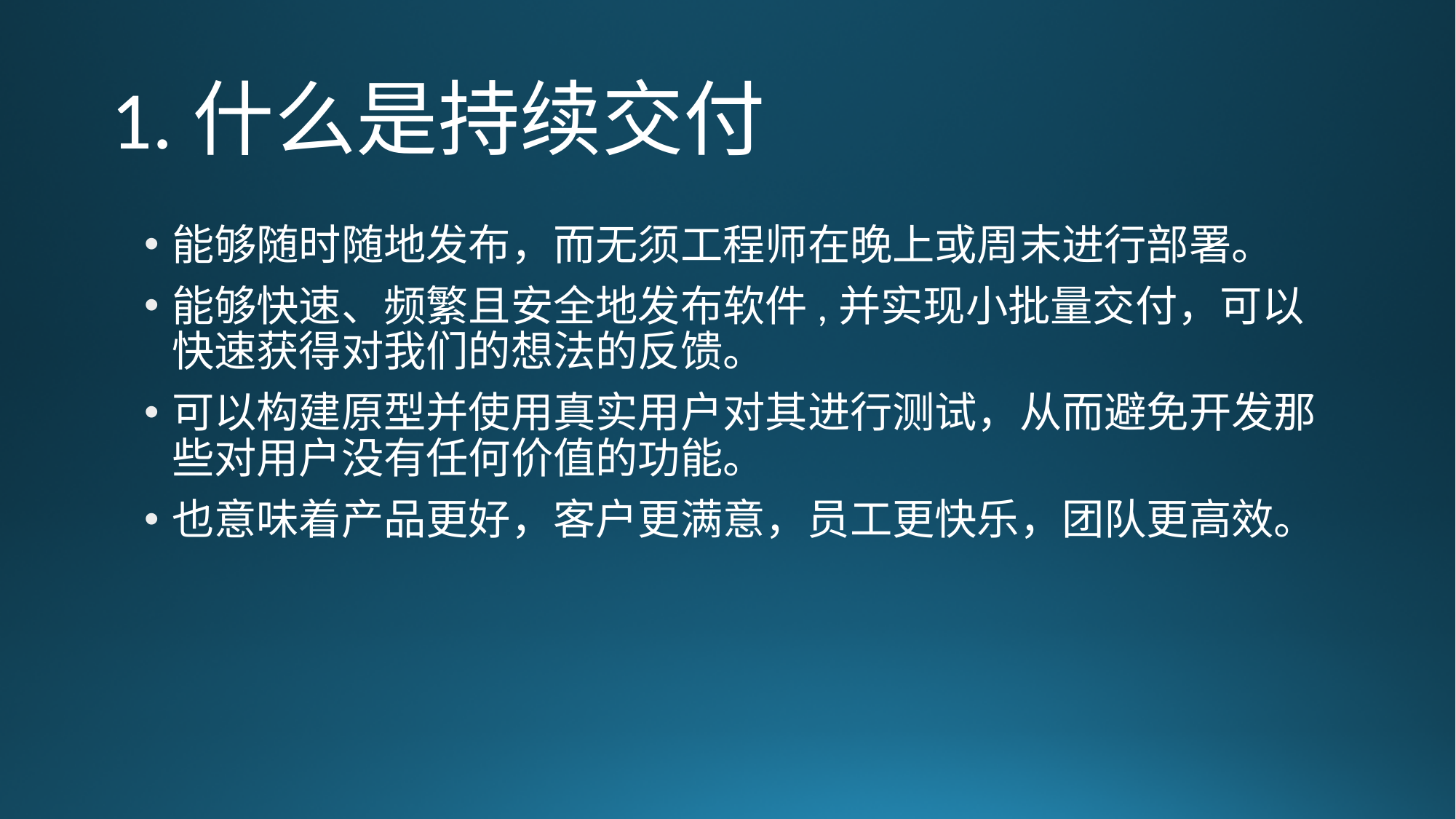

# 1.什么是持续交付
能够随时随地发布，而无须工程师在晚上或周末进行部署。
能够快速、频繁且安全地发布软件,并实现小批量交付，可以快速获得对我们的想法的反馈。
可以构建原型并使用真实用户对其进行测试，从而避免开发那些对用户没有任何价值的功能。
也意味着产品更好，客户更满意，员工更快乐，团队更高效。